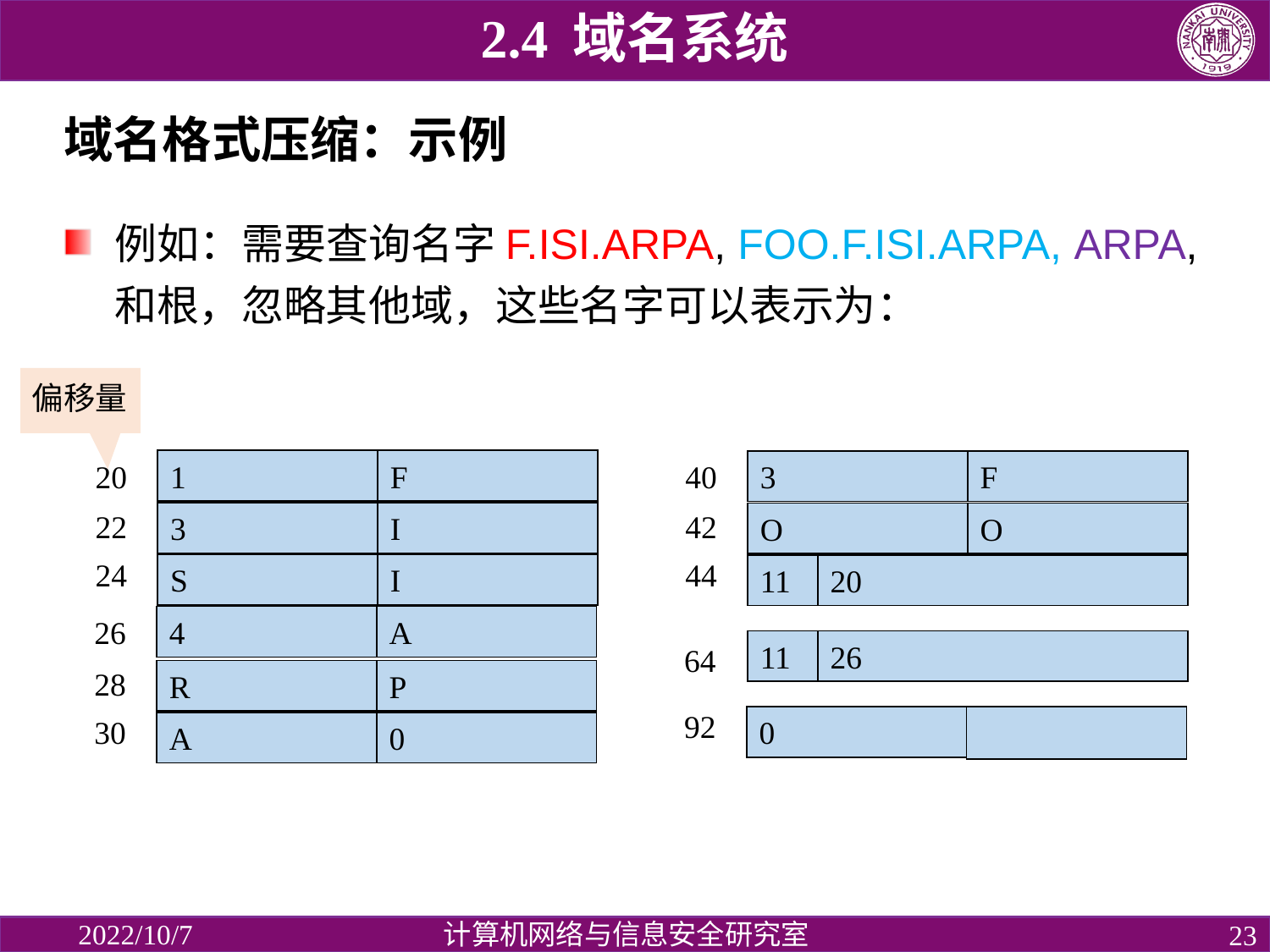

2.4 域名系统
# 域名格式压缩：示例
例如：需要查询名字F.ISI.ARPA, FOO.F.ISI.ARPA, ARPA, 和根，忽略其他域，这些名字可以表示为：

偏移量
20
1
F
40
3
F
22
42
3
I
O
O
24
44
S
I
11
20
26
4
A
11
26
64
28
R
P
92
30
0

A
0